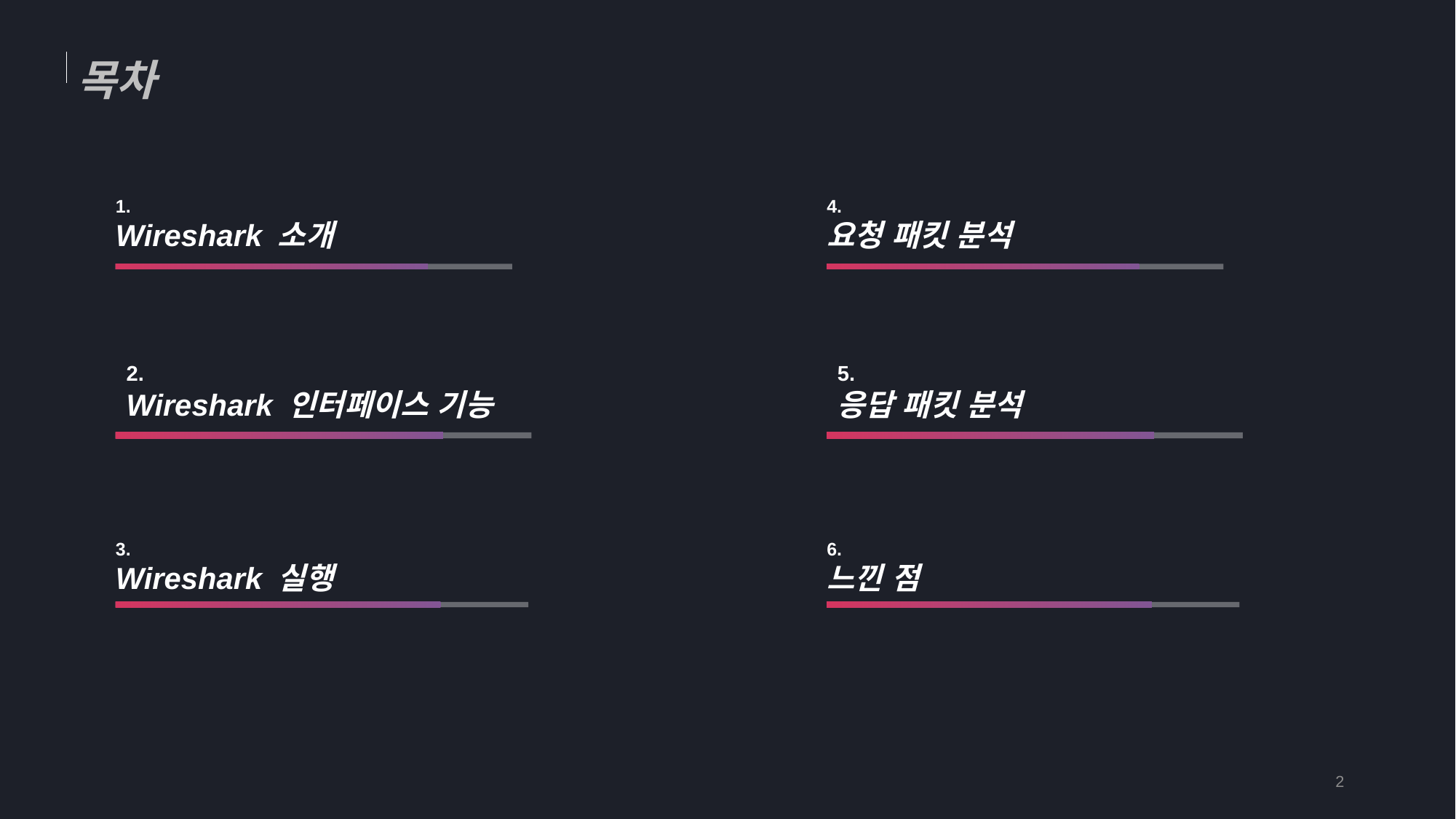

목차
1.
Wireshark 소개

2.
Wireshark 인터페이스 기능

3.
Wireshark 실행

4.
요청 패킷 분석

5.
응답 패킷 분석

6.
느낀 점

2